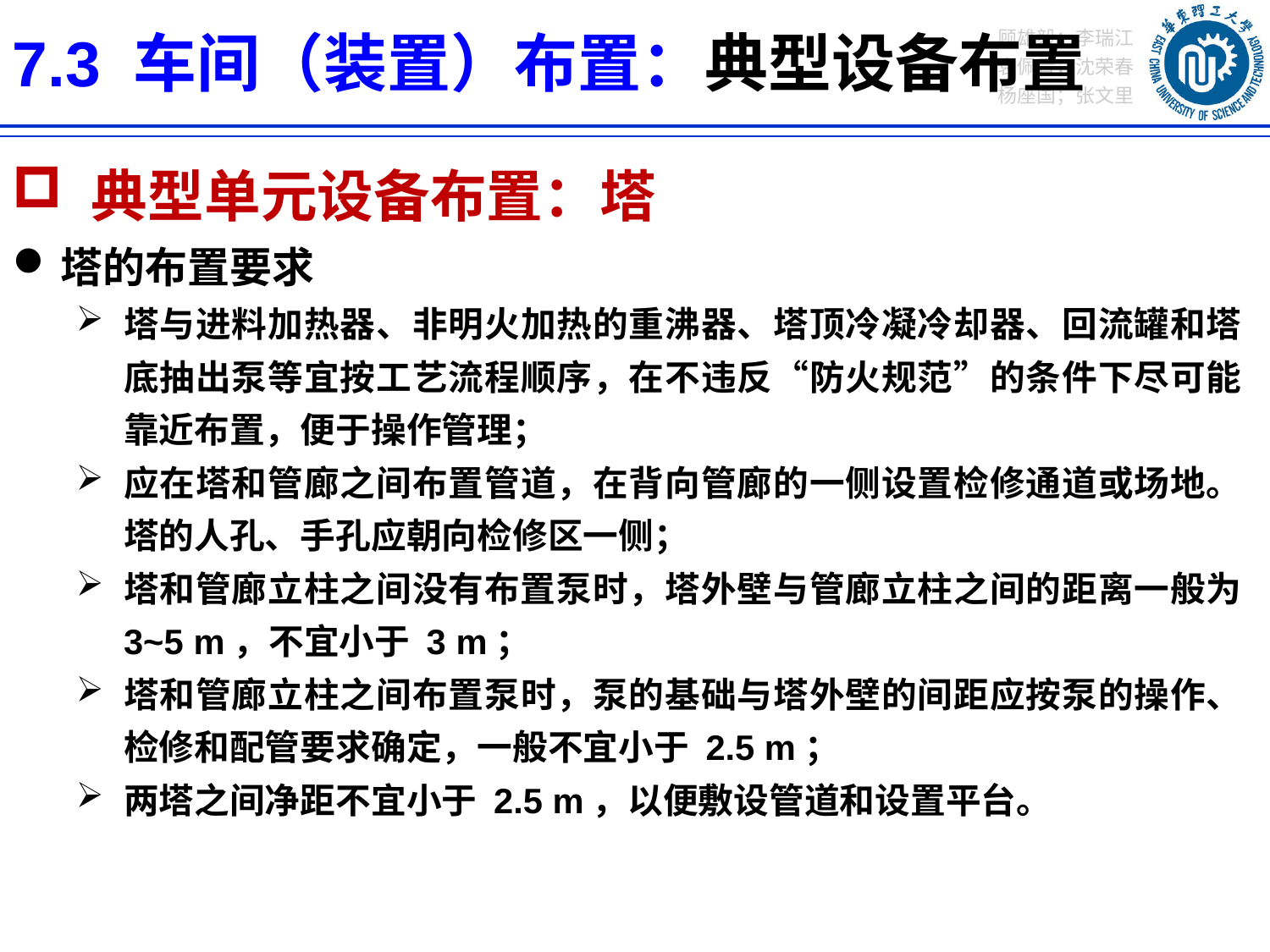

7.3 车间（装置）布置：典型设备布置
 典型单元设备布置：塔
塔的布置要求
塔与进料加热器、非明火加热的重沸器、塔顶冷凝冷却器、回流罐和塔底抽出泵等宜按工艺流程顺序，在不违反“防火规范”的条件下尽可能靠近布置，便于操作管理；
应在塔和管廊之间布置管道，在背向管廊的一侧设置检修通道或场地。塔的人孔、手孔应朝向检修区一侧；
塔和管廊立柱之间没有布置泵时，塔外壁与管廊立柱之间的距离一般为 3~5 m，不宜小于 3 m；
塔和管廊立柱之间布置泵时，泵的基础与塔外壁的间距应按泵的操作、检修和配管要求确定，一般不宜小于 2.5 m；
两塔之间净距不宜小于 2.5 m，以便敷设管道和设置平台。